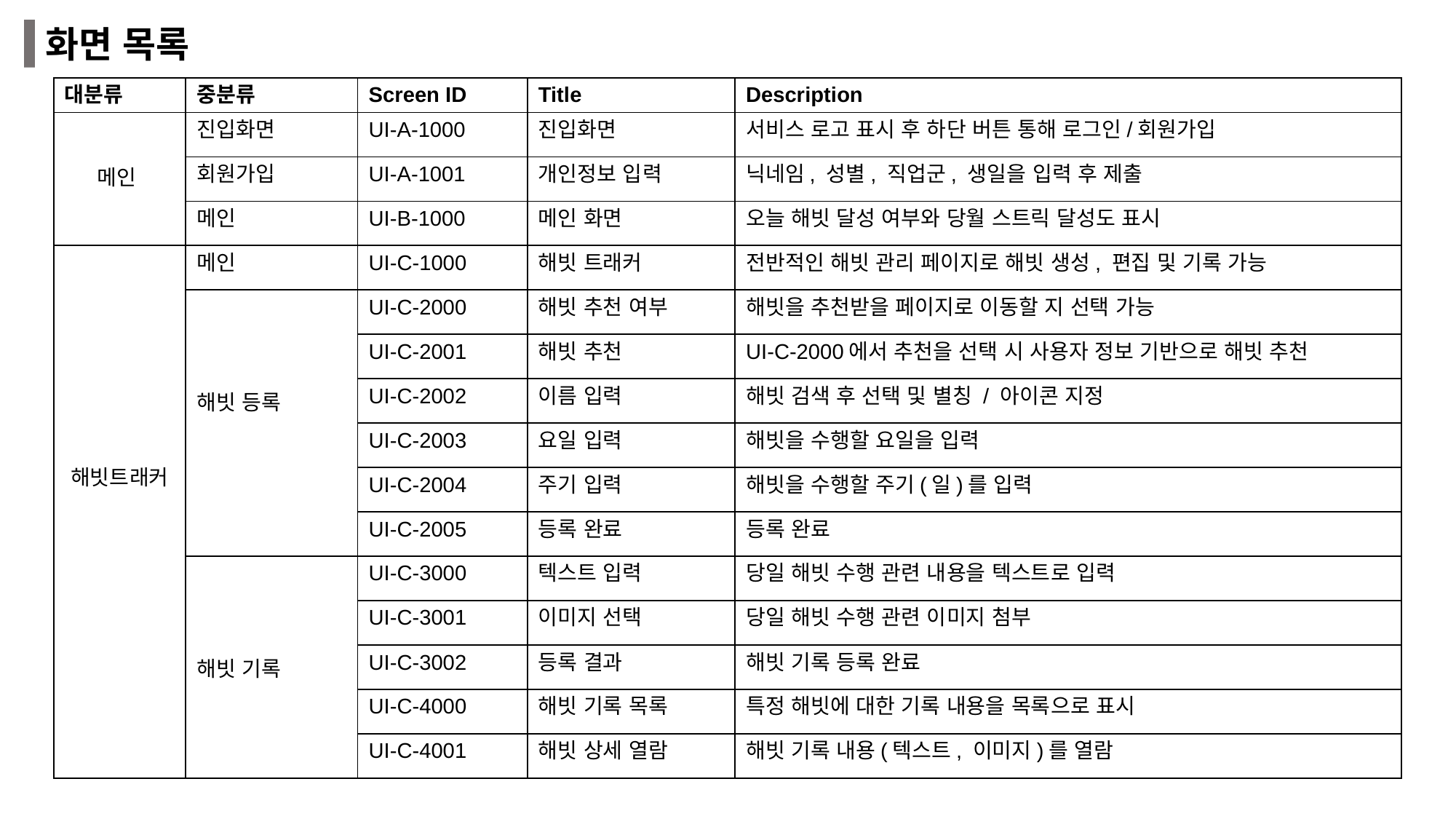

화면 목록

| 대분류 | 중분류 | Screen ID | Title | Description |
| --- | --- | --- | --- | --- |
| 메인 | 진입화면 | UI-A-1000 | 진입화면 | 서비스 로고 표시 후 하단 버튼 통해 로그인/회원가입 |
|  | 회원가입 | UI-A-1001 | 개인정보 입력 | 닉네임, 성별, 직업군, 생일을 입력 후 제출 |
|  | 메인 | UI-B-1000 | 메인 화면 | 오늘 해빗 달성 여부와 당월 스트릭 달성도 표시 |
| 해빗트래커 | 메인 | UI-C-1000 | 해빗 트래커 | 전반적인 해빗 관리 페이지로 해빗 생성, 편집 및 기록 가능 |
|  | 해빗 등록 | UI-C-2000 | 해빗 추천 여부 | 해빗을 추천받을 페이지로 이동할 지 선택 가능 |
|  |  | UI-C-2001 | 해빗 추천 | UI-C-2000에서 추천을 선택 시 사용자 정보 기반으로 해빗 추천 |
|  |  | UI-C-2002 | 이름 입력 | 해빗 검색 후 선택 및 별칭 / 아이콘 지정 |
|  |  | UI-C-2003 | 요일 입력 | 해빗을 수행할 요일을 입력 |
|  |  | UI-C-2004 | 주기 입력 | 해빗을 수행할 주기(일)를 입력 |
|  |  | UI-C-2005 | 등록 완료 | 등록 완료 |
|  | 해빗 기록 | UI-C-3000 | 텍스트 입력 | 당일 해빗 수행 관련 내용을 텍스트로 입력 |
|  |  | UI-C-3001 | 이미지 선택 | 당일 해빗 수행 관련 이미지 첨부 |
|  |  | UI-C-3002 | 등록 결과 | 해빗 기록 등록 완료 |
|  |  | UI-C-4000 | 해빗 기록 목록 | 특정 해빗에 대한 기록 내용을 목록으로 표시 |
|  |  | UI-C-4001 | 해빗 상세 열람 | 해빗 기록 내용(텍스트, 이미지)를 열람 |